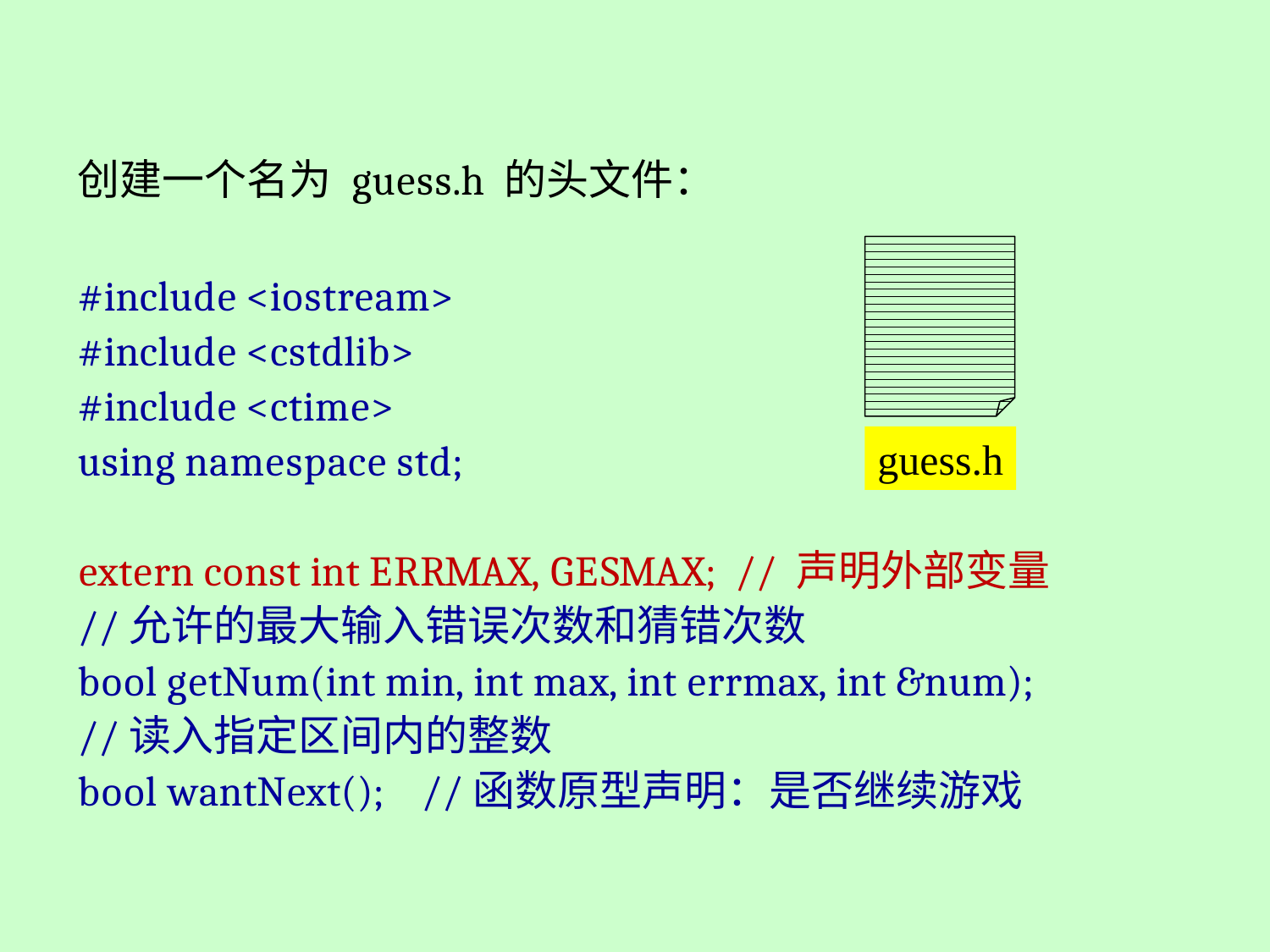

创建一个名为 guess.h 的头文件：

#include <iostream>
#include <cstdlib>
#include <ctime>
using namespace std;

extern const int ERRMAX, GESMAX;  // 声明外部变量
//允许的最大输入错误次数和猜错次数
bool getNum(int min, int max, int errmax, int &num);
//读入指定区间内的整数
bool wantNext();    //函数原型声明：是否继续游戏

guess.h
51